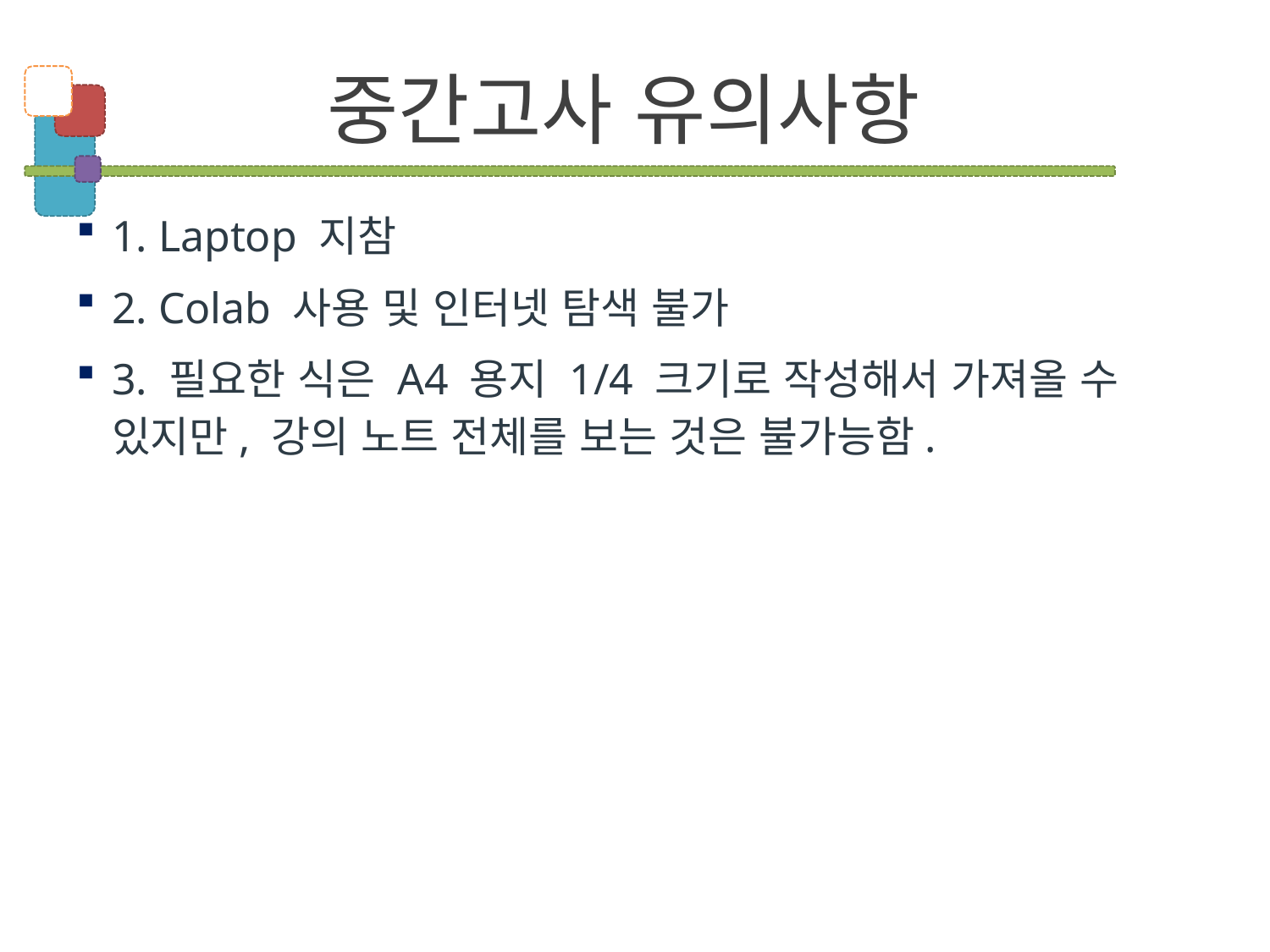

# 중간고사 유의사항
1. Laptop 지참
2. Colab 사용 및 인터넷 탐색 불가
3. 필요한 식은 A4 용지 1/4 크기로 작성해서 가져올 수 있지만, 강의 노트 전체를 보는 것은 불가능함.